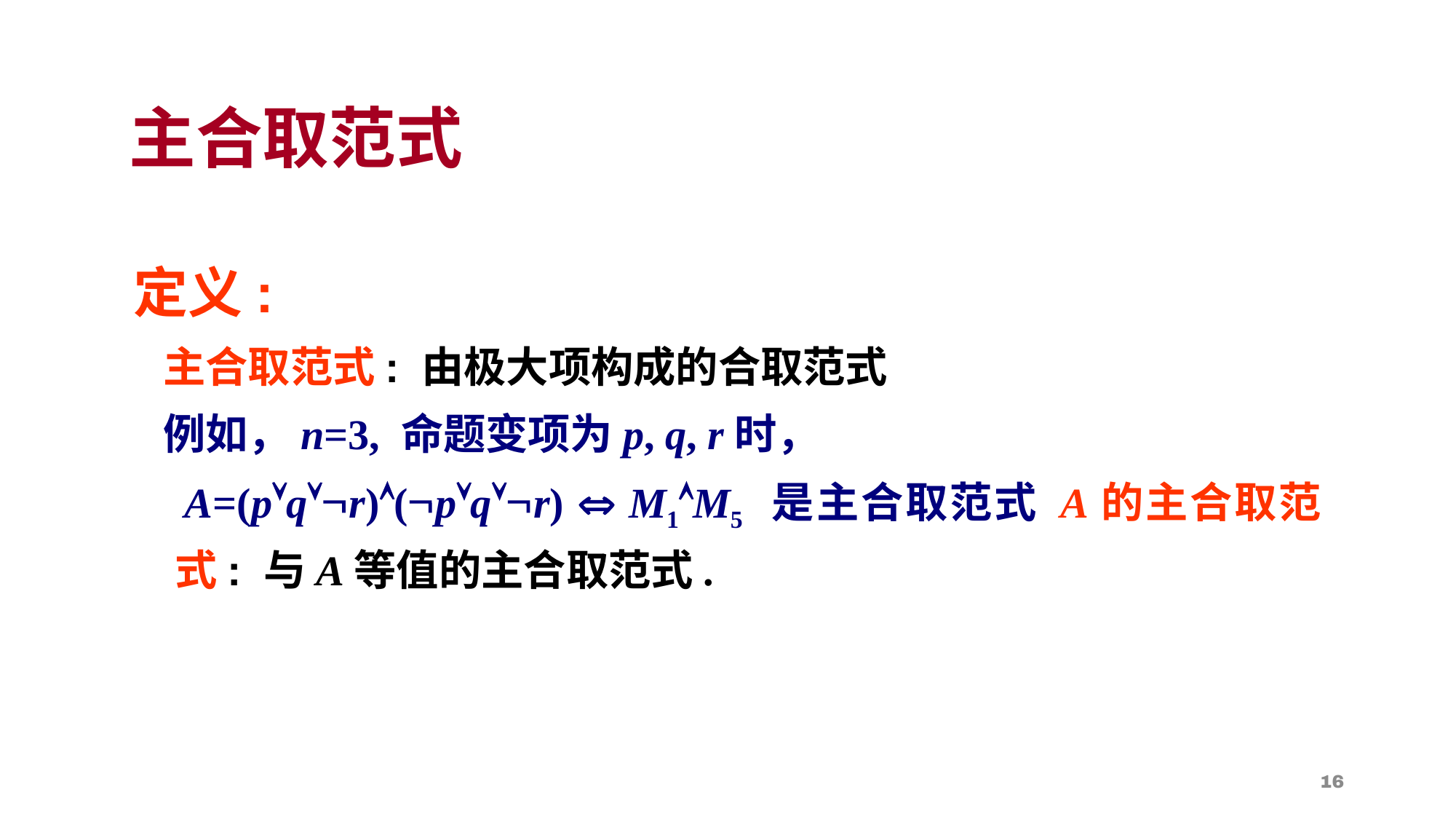

主合取范式
定义:
  主合取范式: 由极大项构成的合取范式
  例如，n=3, 命题变项为p, q, r时，
    A=(p∨q∨¬r)∧(¬p∨q∨¬r) ⇔ M1∧M5  是主合取范式 A的主合取范式: 与A等值的主合取范式.
16